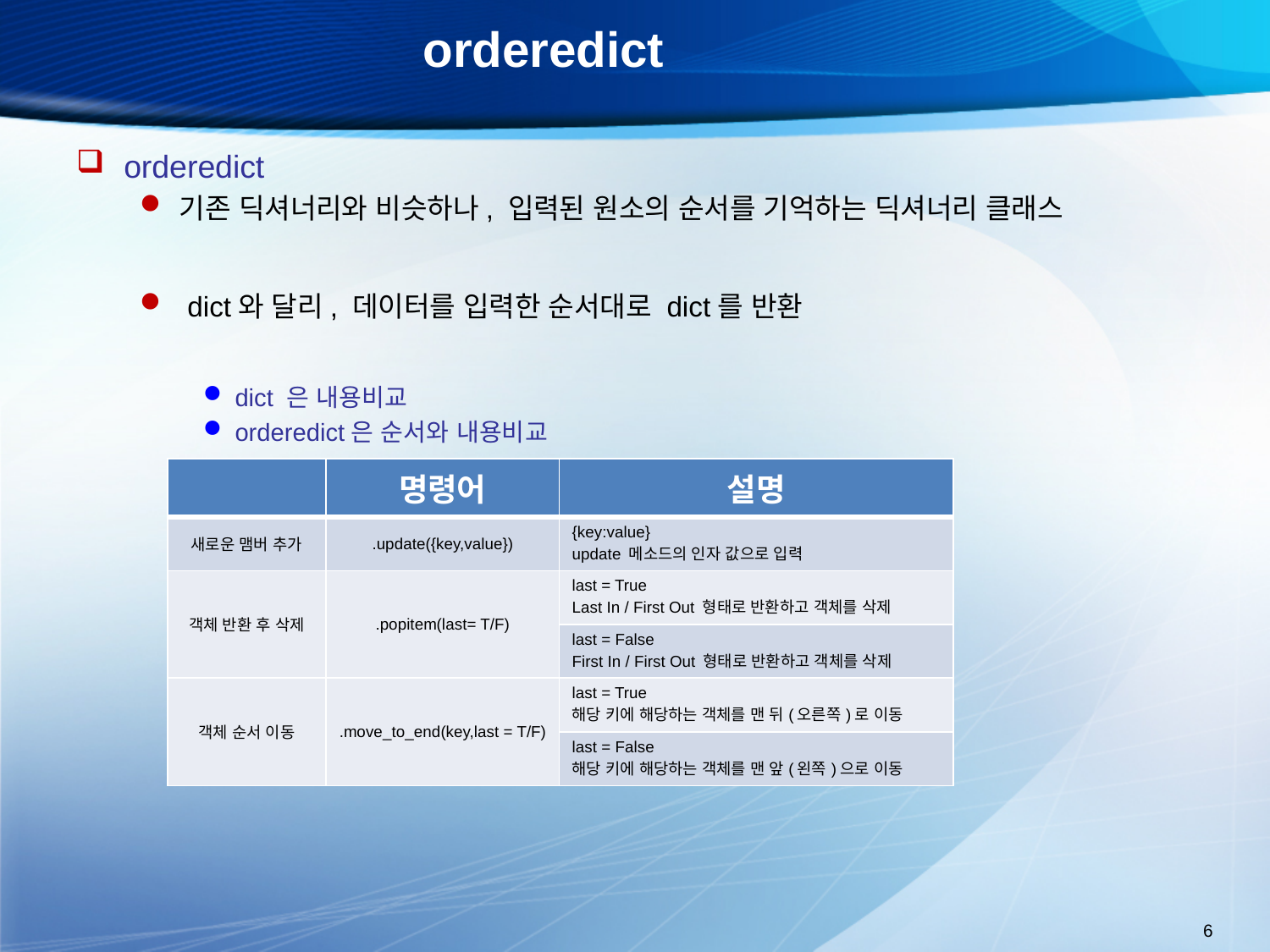

# orderedict
orderedict
기존 딕셔너리와 비슷하나, 입력된 원소의 순서를 기억하는 딕셔너리 클래스

 dict와 달리, 데이터를 입력한 순서대로 dict를 반환

dict 은 내용비교
orderedict은 순서와 내용비교
|  | 명령어 | 설명 |
| --- | --- | --- |
| 새로운 맴버 추가 | .update({key,value}) | {key:value} update 메소드의 인자 값으로 입력 |
| 객체 반환 후 삭제 | .popitem(last= T/F) | last = True Last In / First Out 형태로 반환하고 객체를 삭제 |
|  |  | last = False First In / First Out 형태로 반환하고 객체를 삭제 |
| 객체 순서 이동 | .move\_to\_end(key,last = T/F) | last = True 해당 키에 해당하는 객체를 맨 뒤(오른쪽)로 이동 |
|  |  | last = False 해당 키에 해당하는 객체를 맨 앞(왼쪽)으로 이동 |